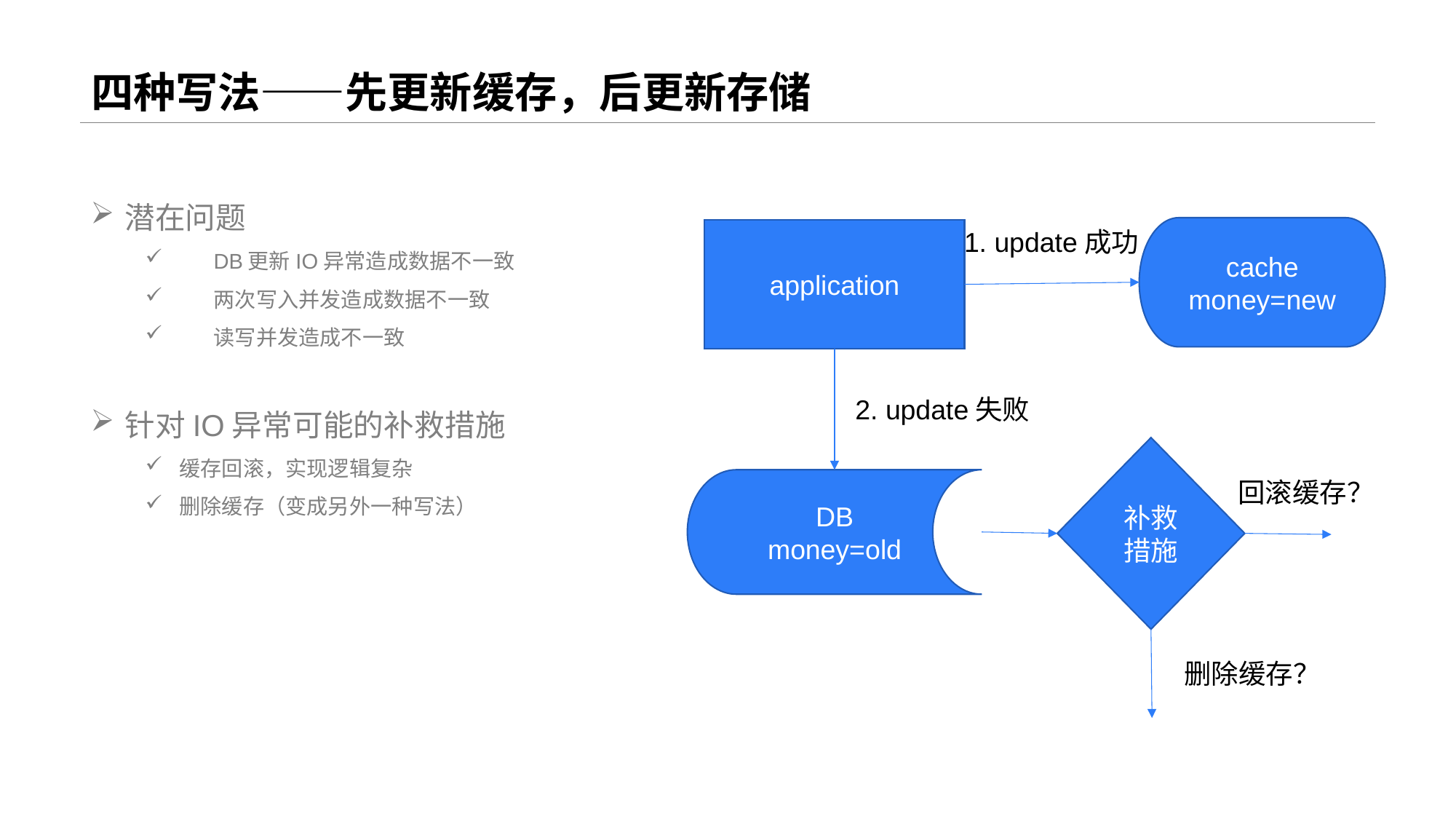

# 四种写法——先更新缓存，后更新存储
潜在问题
DB更新IO异常造成数据不一致
两次写入并发造成数据不一致
读写并发造成不一致

针对IO异常可能的补救措施
缓存回滚，实现逻辑复杂
删除缓存（变成另外一种写法）

cache
money=new
application
1. update成功
2. update失败
补救措施
DB
money=old
回滚缓存？
删除缓存？